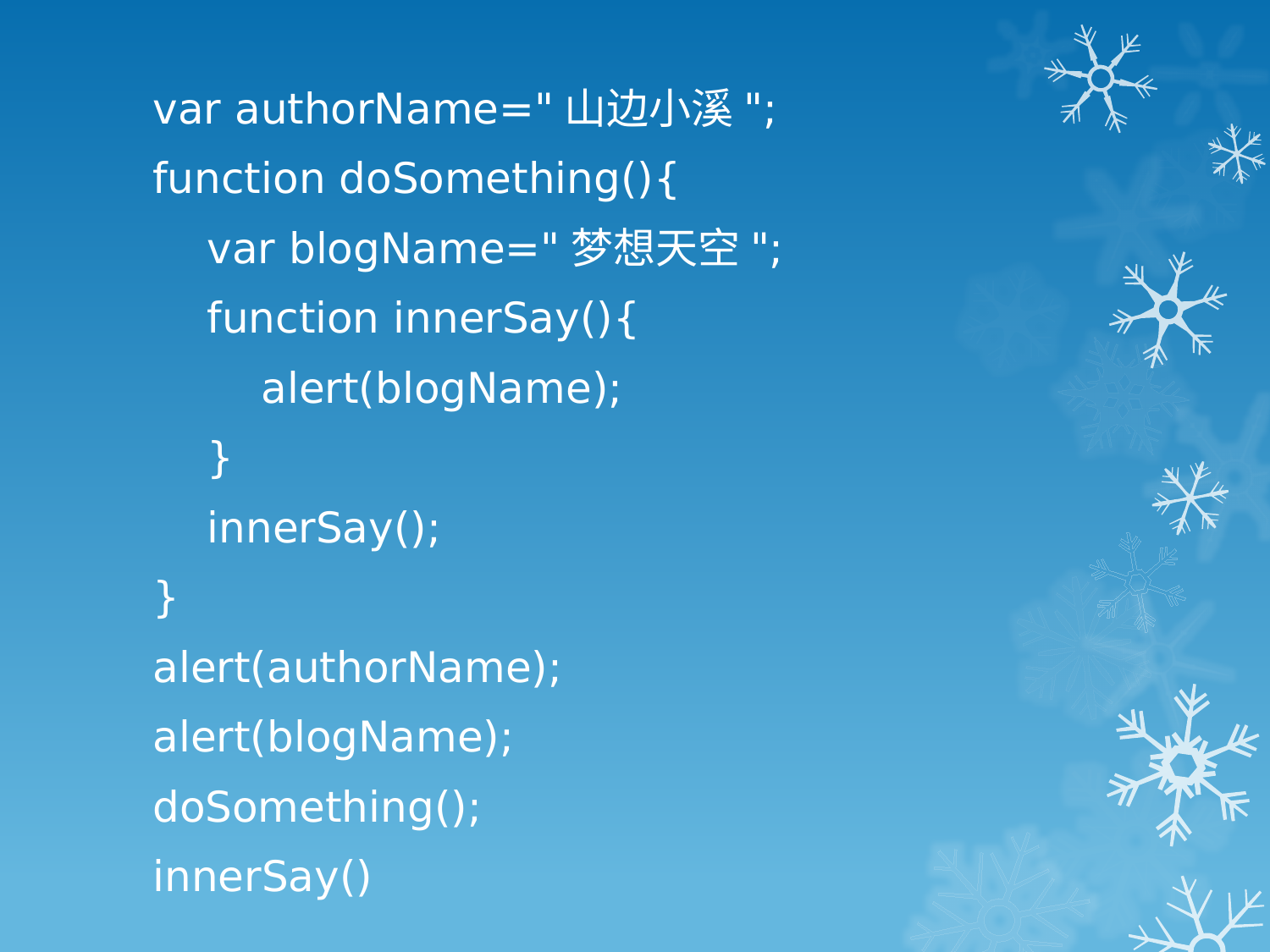

var authorName="山边小溪";
function doSomething(){
    var blogName="梦想天空";
    function innerSay(){
        alert(blogName);
    }
    innerSay();
}
alert(authorName);
alert(blogName);
doSomething();
innerSay()
#